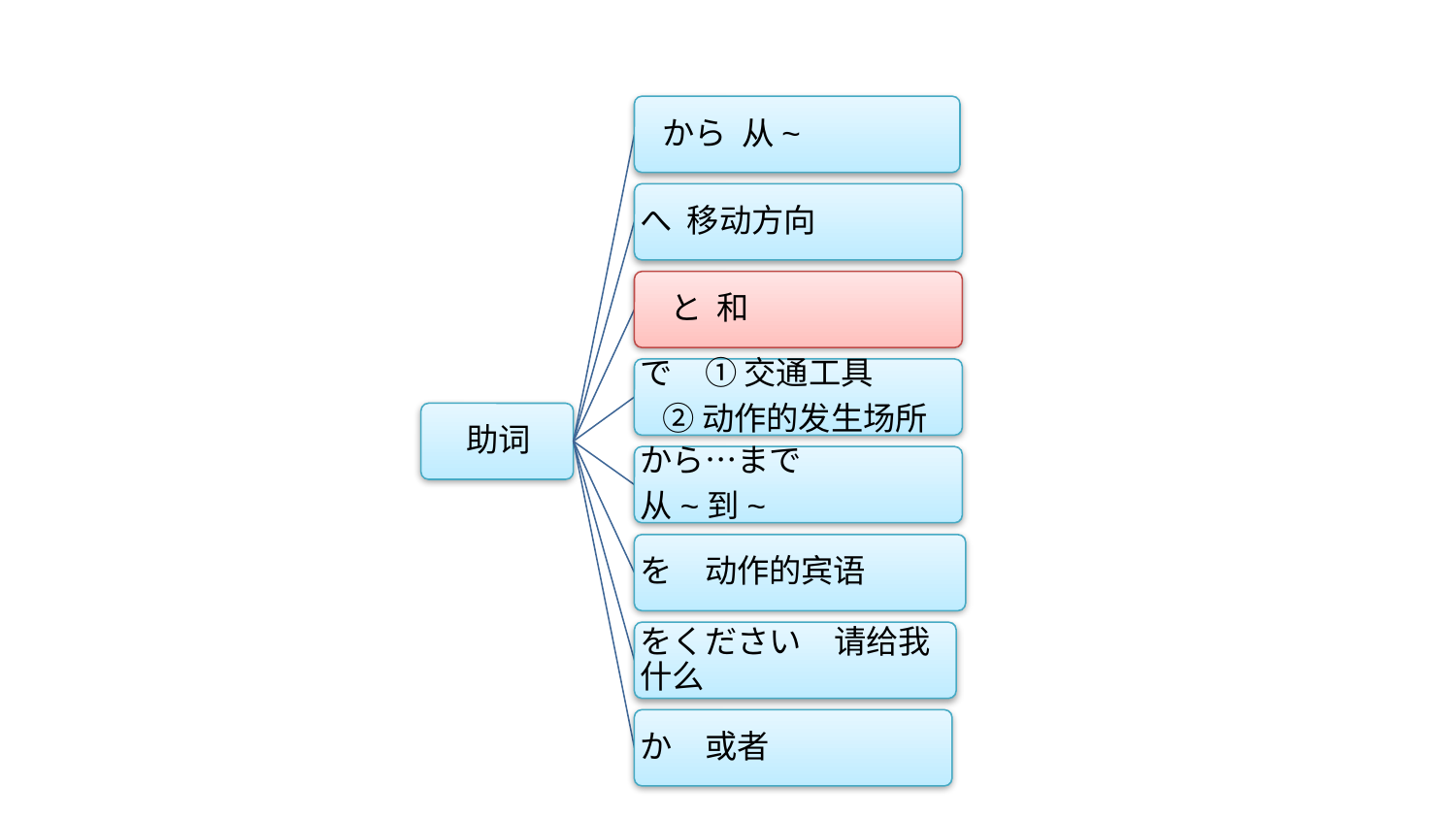

助词

  から  从~

へ  移动方向

   と  和

で　① 交通工具
   ②动作的发生场所

から…まで
从~到~

を　动作的宾语

をください　请给我什么

か　或者